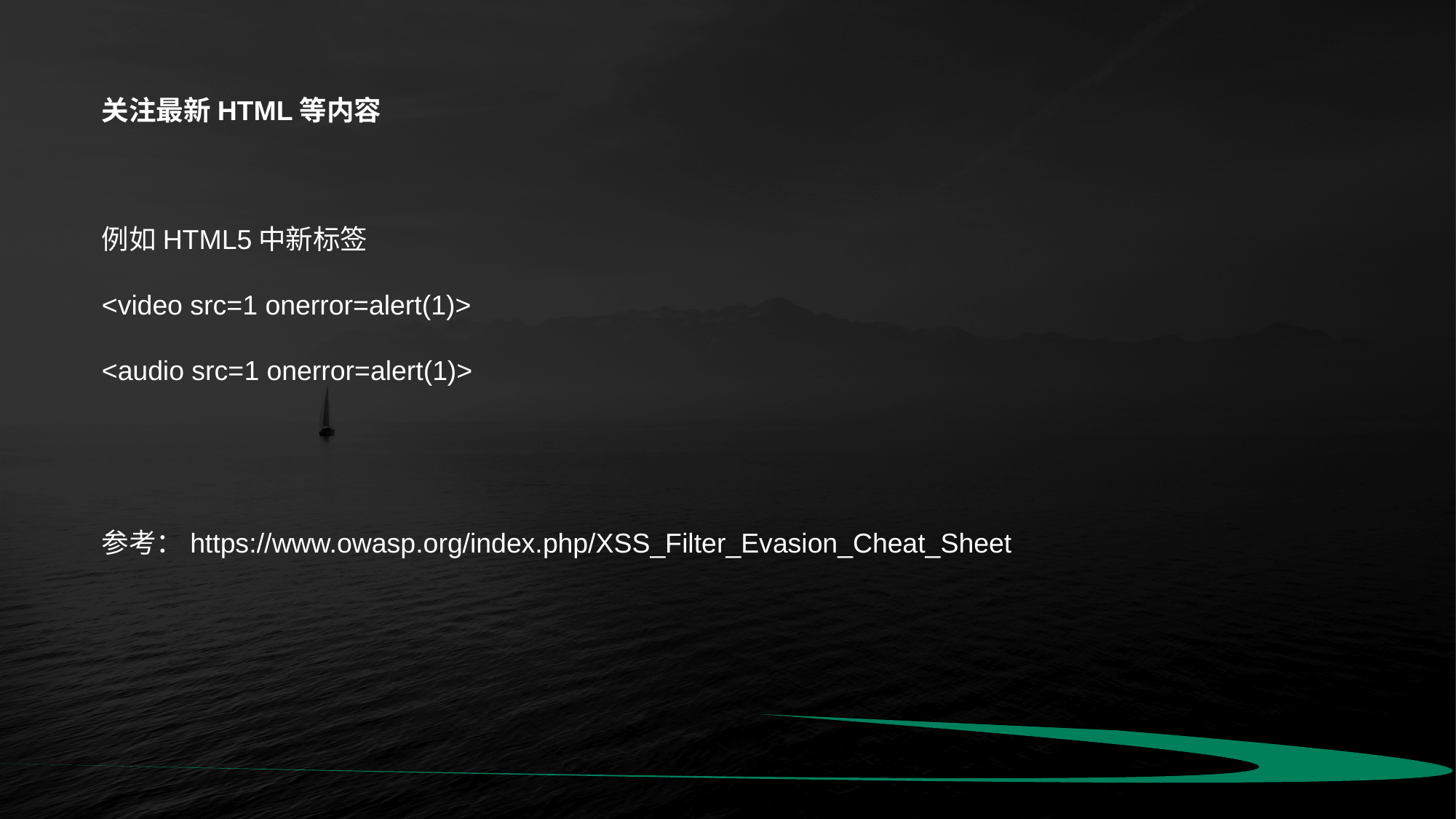

关注最新HTML等内容
例如HTML5中新标签

<video src=1 onerror=alert(1)>

<audio src=1 onerror=alert(1)>
参考：https://www.owasp.org/index.php/XSS_Filter_Evasion_Cheat_Sheet